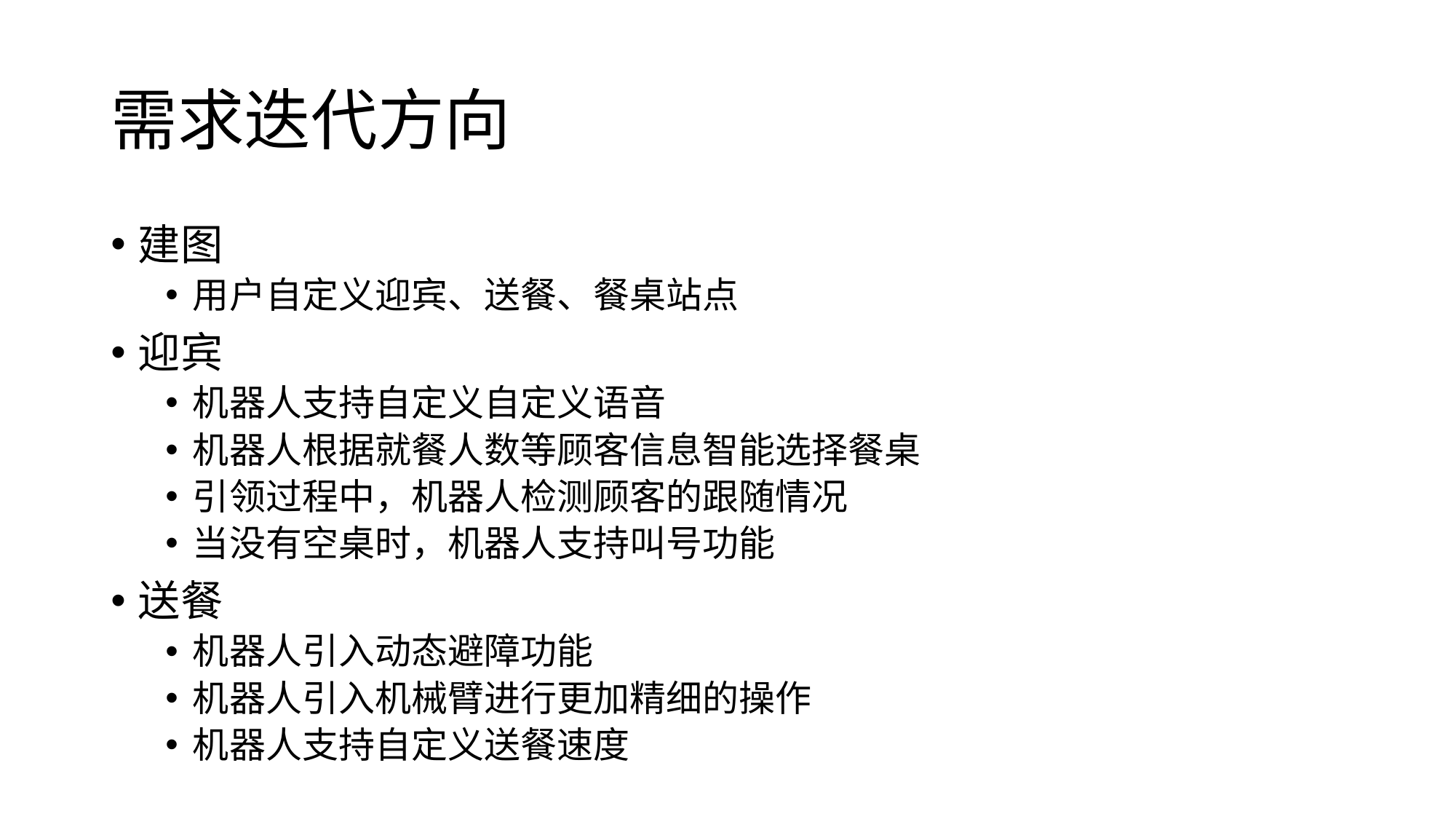

# 需求迭代方向
建图
用户自定义迎宾、送餐、餐桌站点
迎宾
机器人支持自定义自定义语音
机器人根据就餐人数等顾客信息智能选择餐桌
引领过程中，机器人检测顾客的跟随情况
当没有空桌时，机器人支持叫号功能
送餐
机器人引入动态避障功能
机器人引入机械臂进行更加精细的操作
机器人支持自定义送餐速度